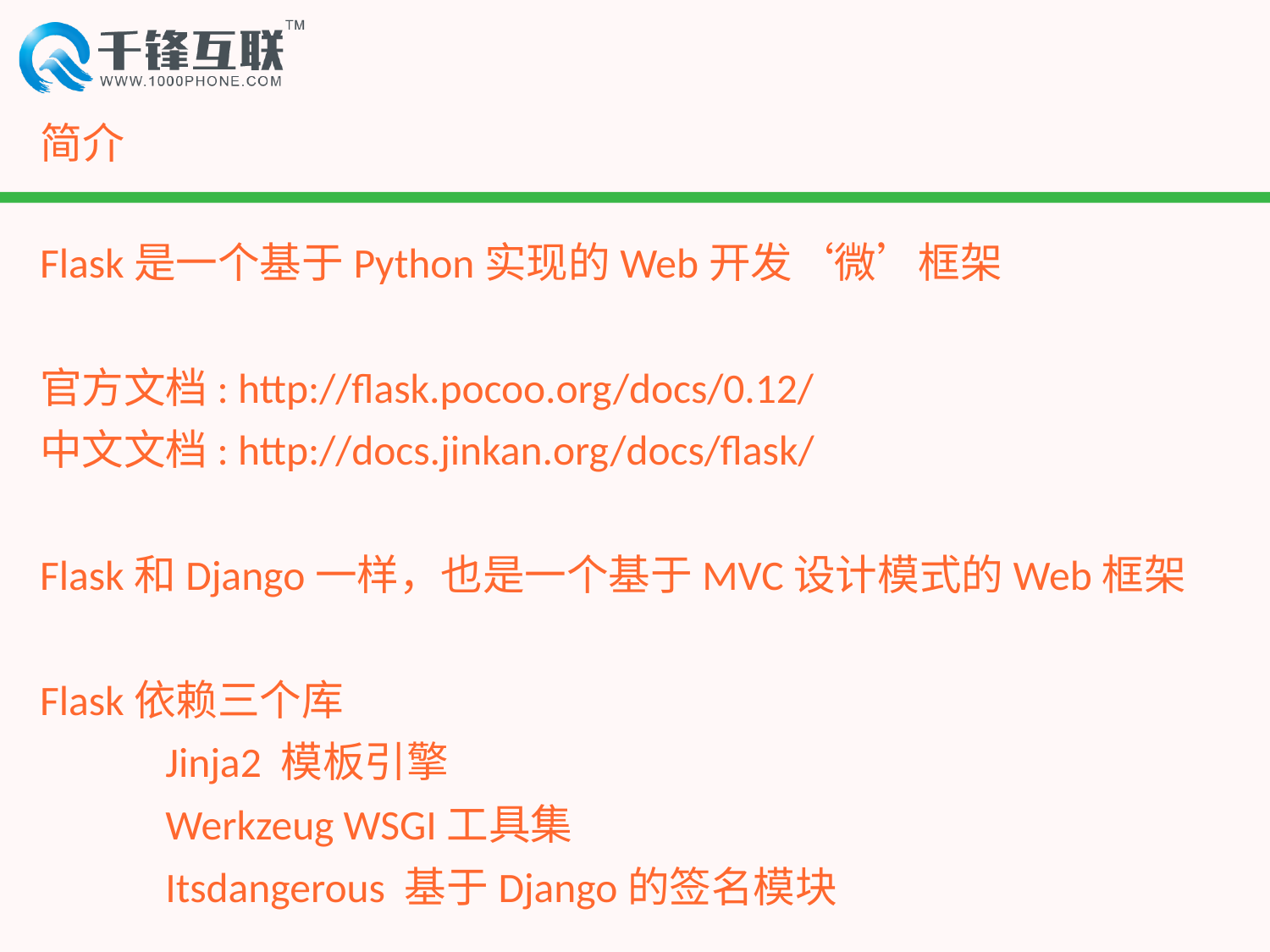

# 简介
Flask是一个基于Python实现的Web开发‘微’框架

官方文档: http://flask.pocoo.org/docs/0.12/
中文文档: http://docs.jinkan.org/docs/flask/

Flask和Django一样，也是一个基于MVC设计模式的Web框架

Flask依赖三个库
	Jinja2 模板引擎
	Werkzeug WSGI工具集
	Itsdangerous 基于Django的签名模块